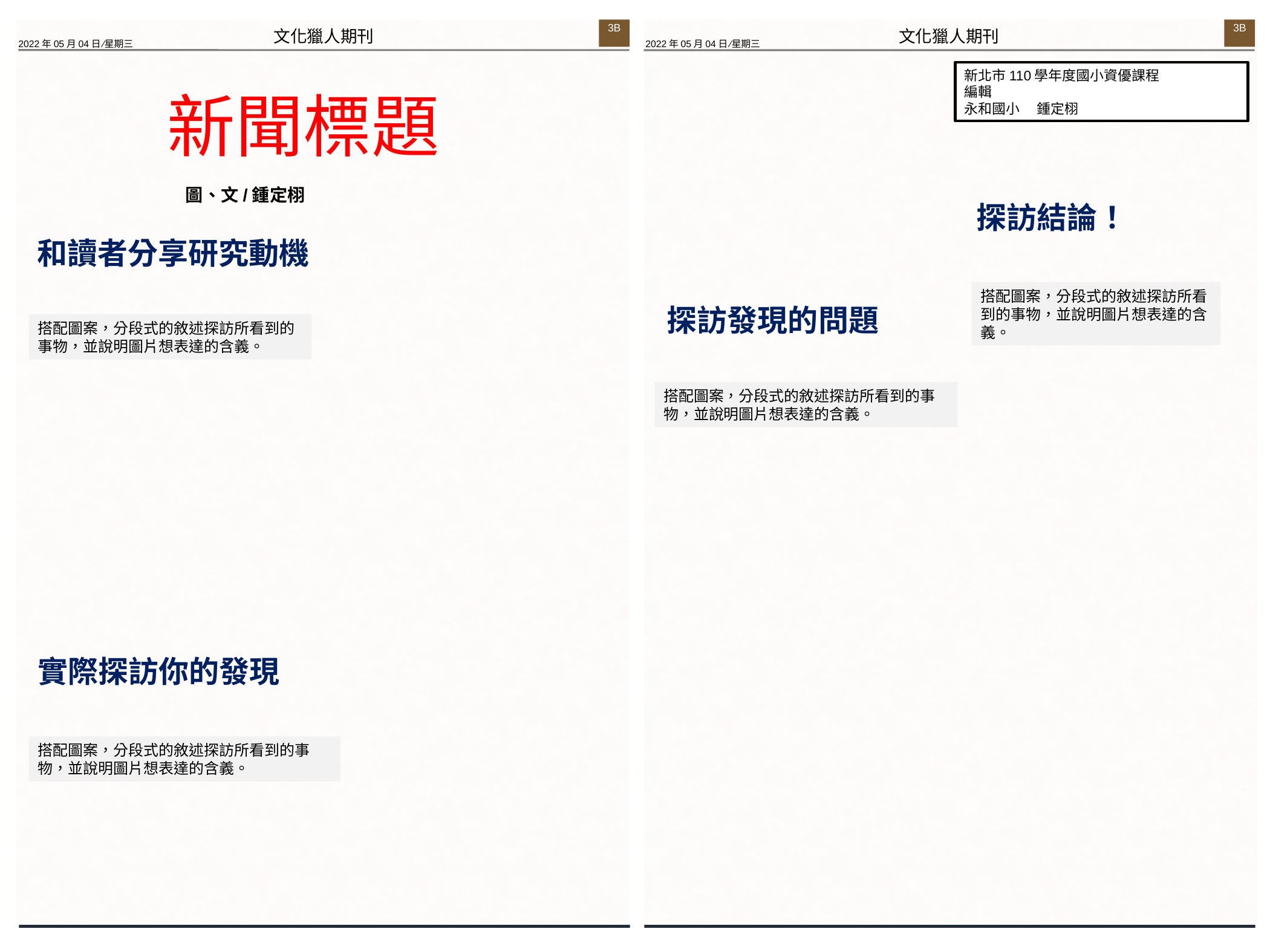

3B

3B

文化獵人期刊
文化獵人期刊
2022年05月04日 ⁄星期三
2022年05月04日 ⁄星期三

新北市110學年度國小資優課程
編輯
永和國小　 鍾定栩
新聞標題
探訪結論！
圖、文/鍾定栩
和讀者分享研究動機
探訪發現的問題
搭配圖案，分段式的敘述探訪所看到的事物，並說明圖片想表達的含義。
搭配圖案，分段式的敘述探訪所看到的事物，並說明圖片想表達的含義。
搭配圖案，分段式的敘述探訪所看到的事物，並說明圖片想表達的含義。
實際探訪你的發現
搭配圖案，分段式的敘述探訪所看到的事物，並說明圖片想表達的含義。